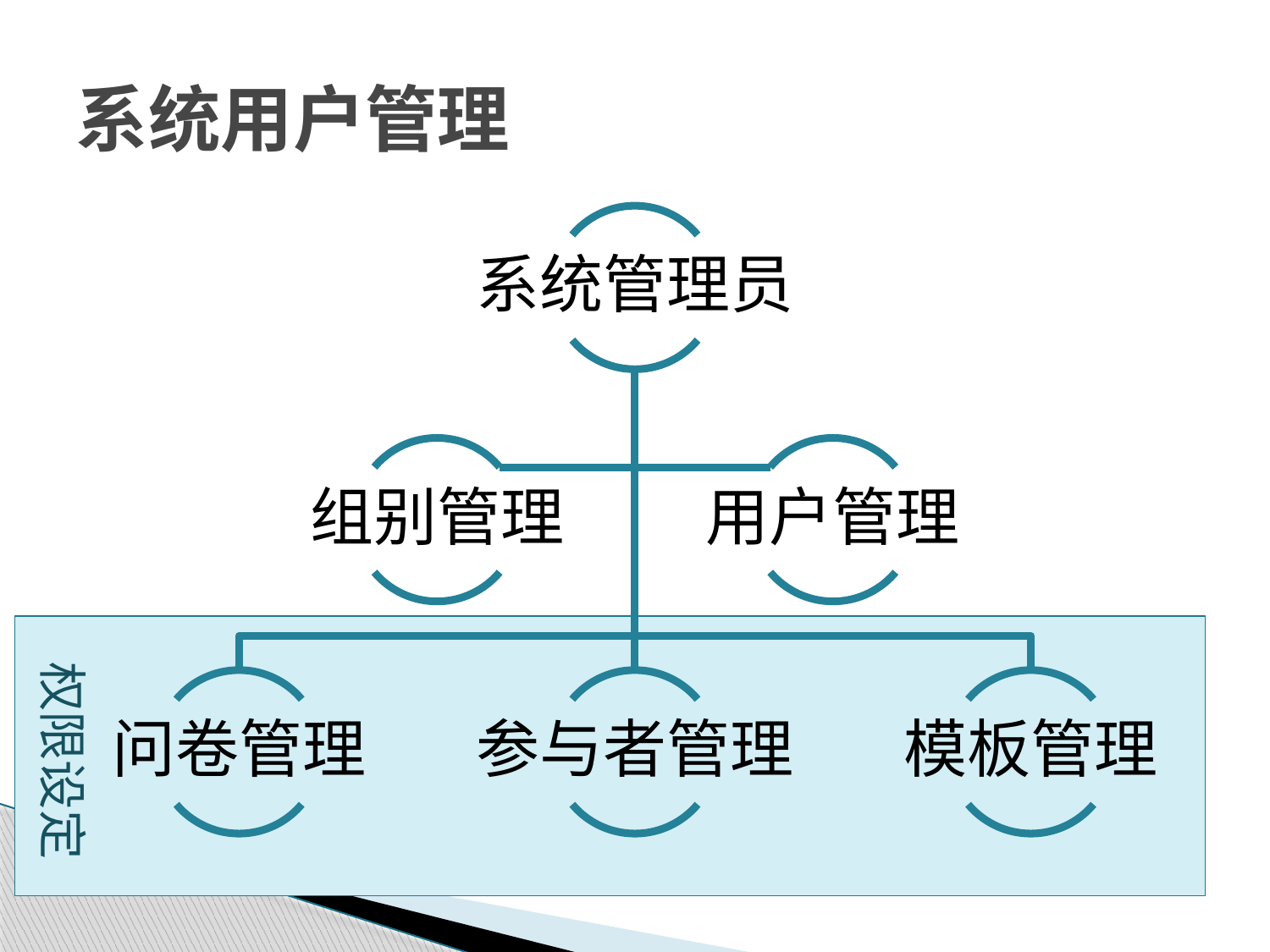

# 系统用户管理
系统管理员
问卷管理
参与者管理
模板管理
组别管理
用户管理

权限设定